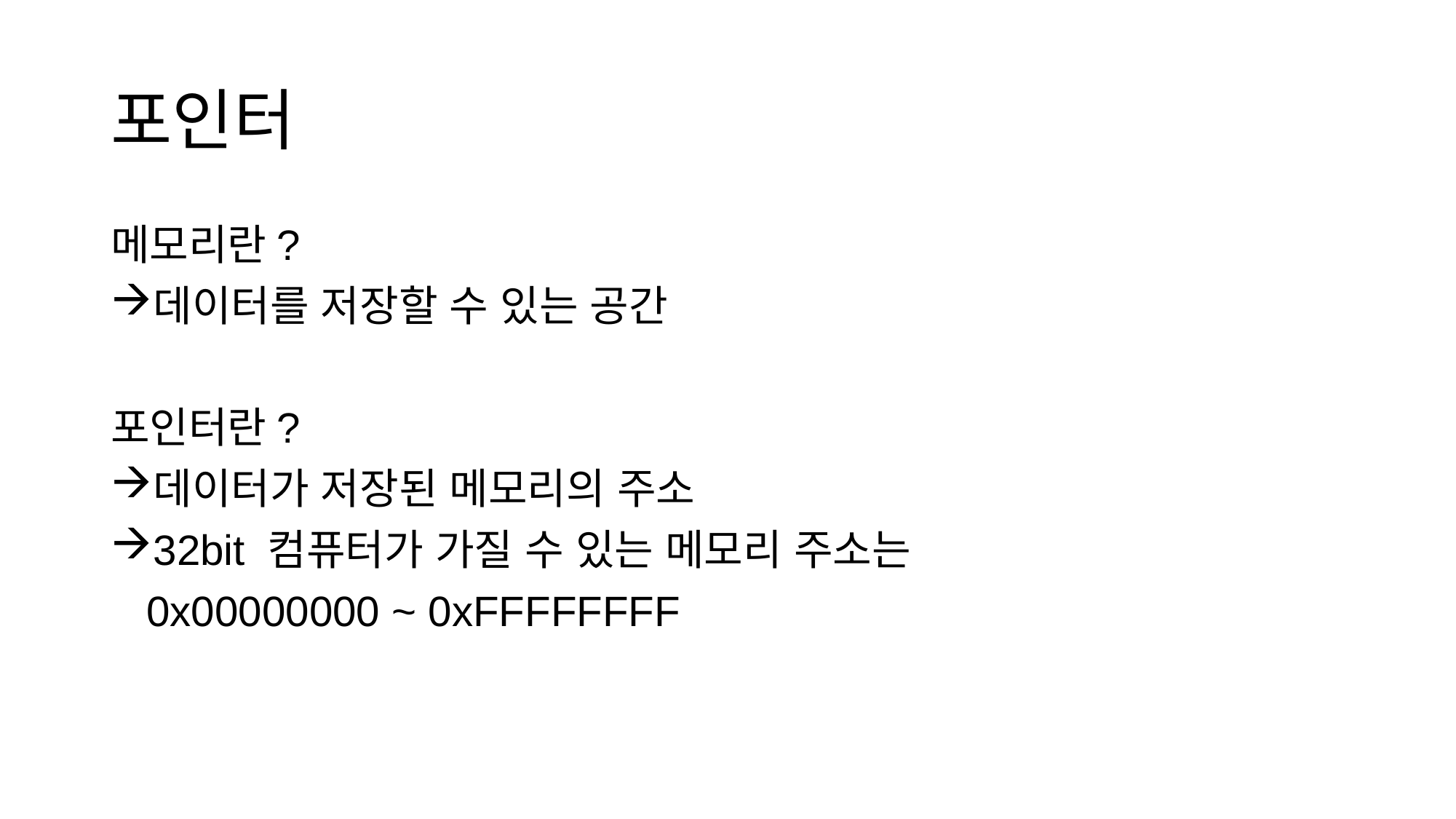

# 포인터
메모리란?
데이터를 저장할 수 있는 공간

포인터란?
데이터가 저장된 메모리의 주소
32bit 컴퓨터가 가질 수 있는 메모리 주소는
   0x00000000 ~ 0xFFFFFFFF